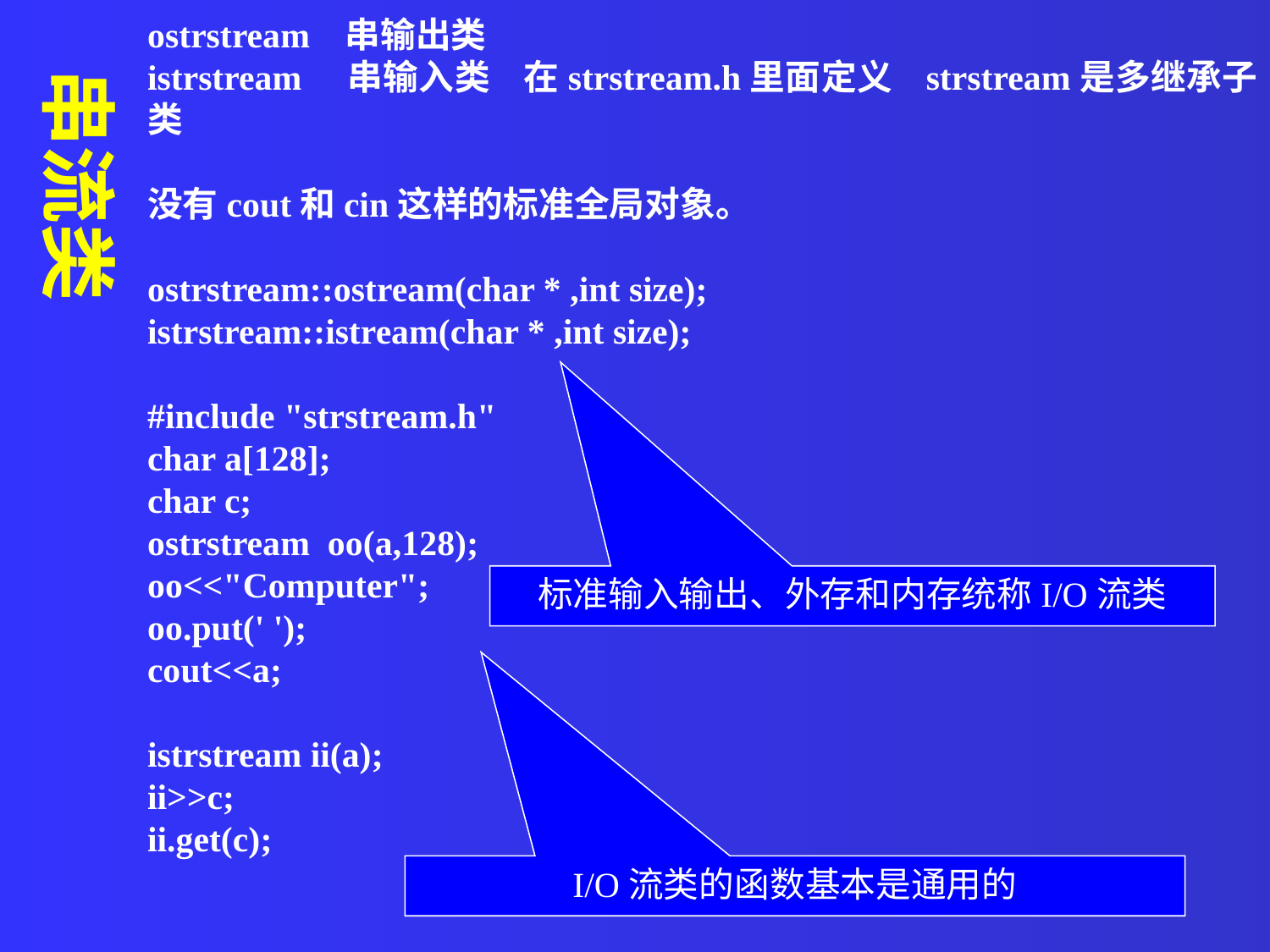

ostrstream   串输出类
istrstream    串输入类    在strstream.h里面定义   strstream是多继承子类

没有cout和cin这样的标准全局对象。

ostrstream::ostream(char * ,int size);
istrstream::istream(char * ,int size);

#include "strstream.h"
char a[128];
char c;
ostrstream  oo(a,128);
oo<<"Computer";
oo.put(' ');
cout<<a;

istrstream ii(a);
ii>>c;
ii.get(c);
串流类
标准输入输出、外存和内存统称I/O流类
I/O流类的函数基本是通用的